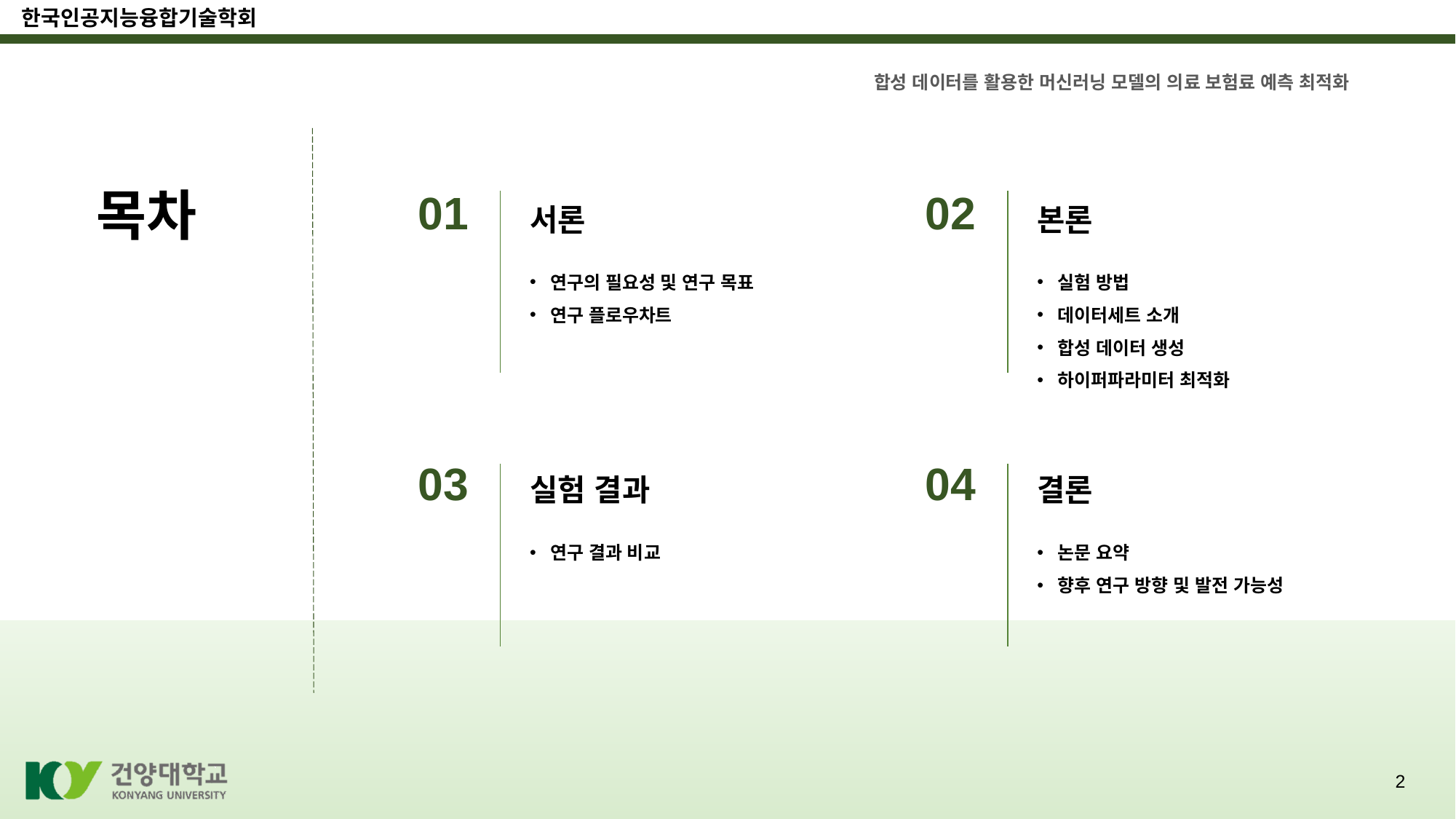

합성 데이터를 활용한 머신러닝 모델의 의료 보험료 예측 최적화
서론
본론
# 목차
01
02
연구의 필요성 및 연구 목표
연구 플로우차트
실험 방법
데이터세트 소개
합성 데이터 생성
하이퍼파라미터 최적화
실험 결과
결론
03
04
연구 결과 비교
논문 요약
향후 연구 방향 및 발전 가능성
2